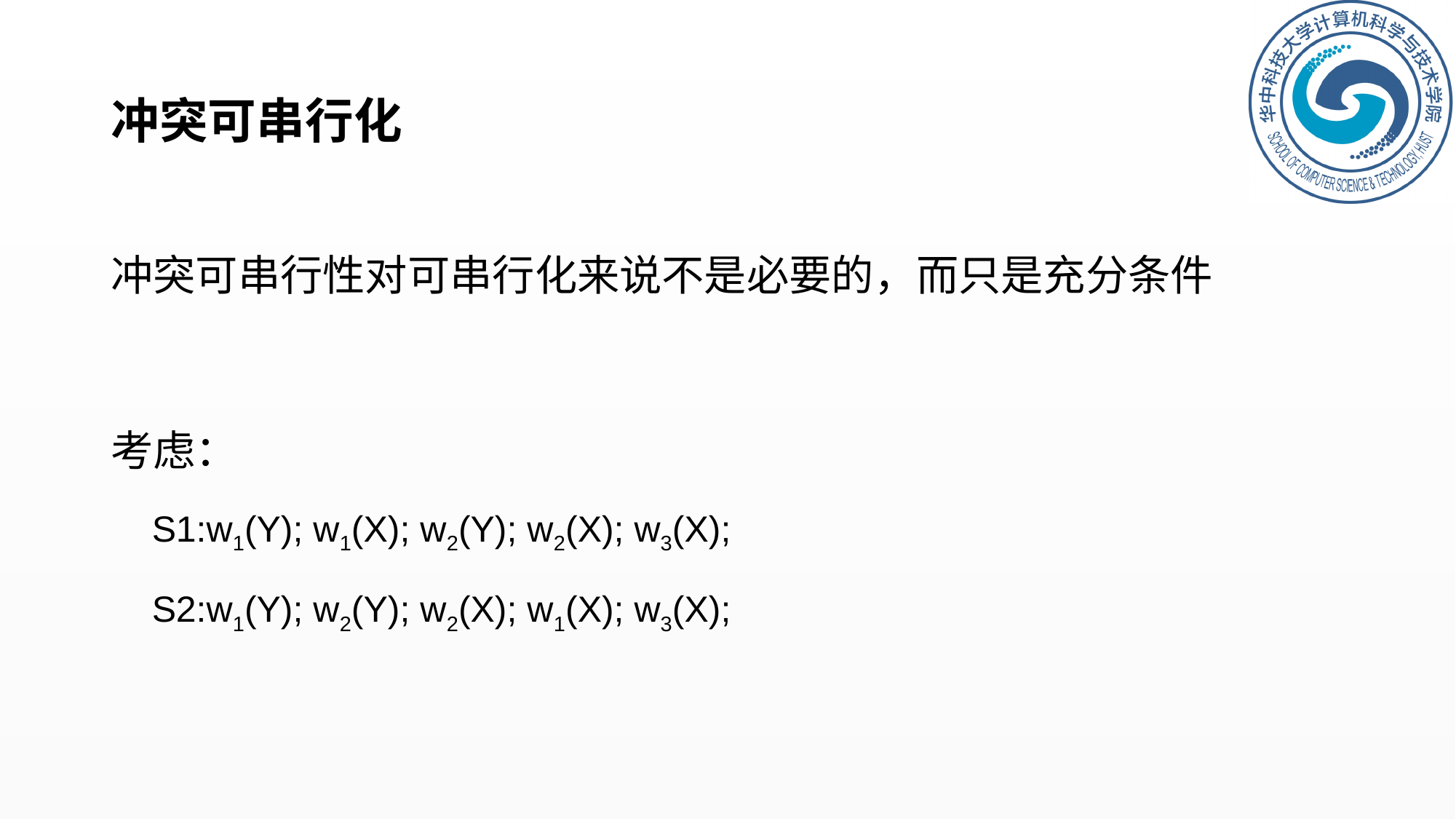

# 冲突可串行化
冲突可串行性对可串行化来说不是必要的，而只是充分条件

考虑：
S1:w1(Y); w1(X); w2(Y); w2(X); w3(X);
S2:w1(Y); w2(Y); w2(X); w1(X); w3(X);